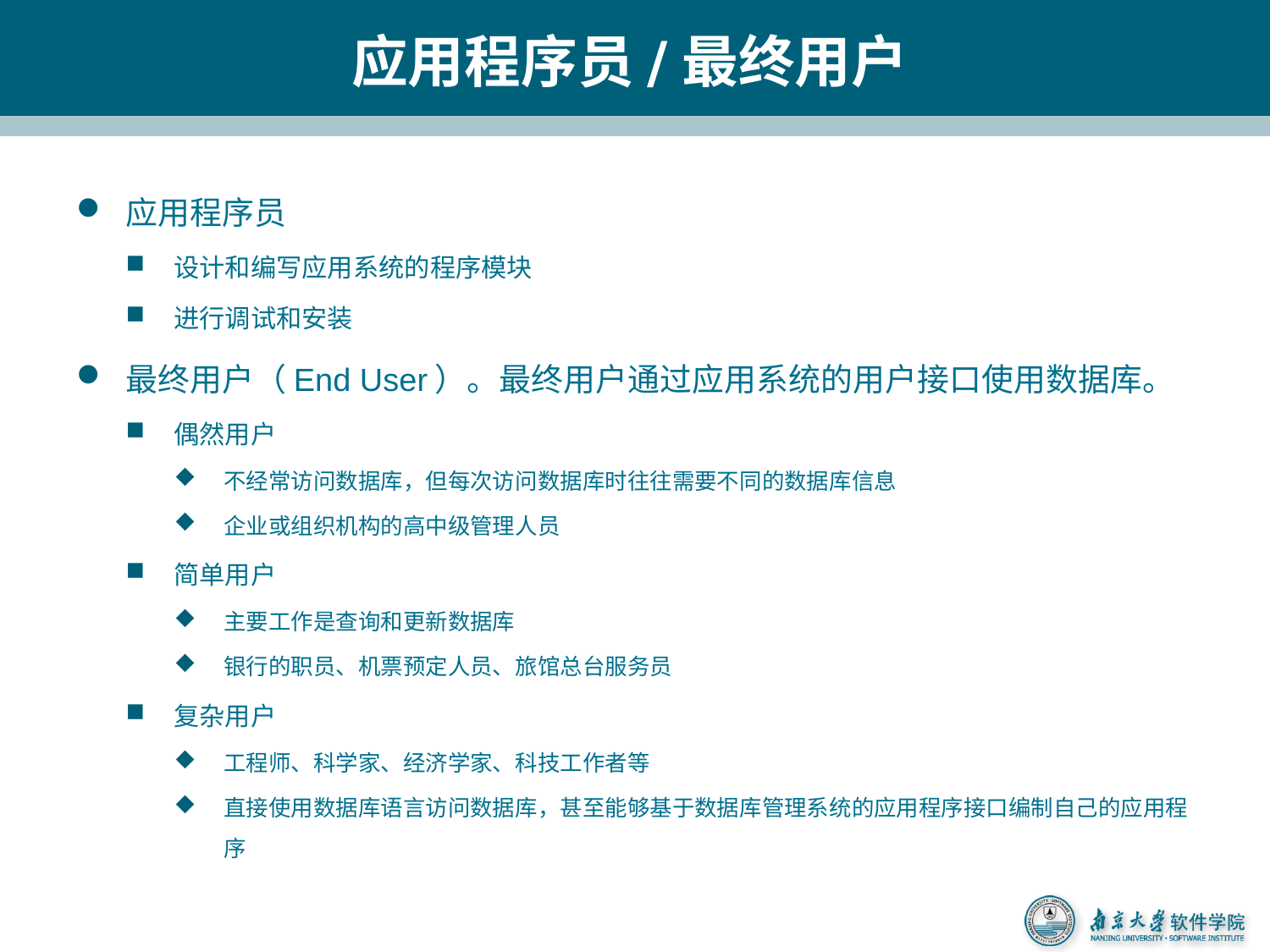

# 应用程序员/最终用户
应用程序员
设计和编写应用系统的程序模块
进行调试和安装
最终用户（End User）。最终用户通过应用系统的用户接口使用数据库。
偶然用户
不经常访问数据库，但每次访问数据库时往往需要不同的数据库信息
企业或组织机构的高中级管理人员
简单用户
主要工作是查询和更新数据库
银行的职员、机票预定人员、旅馆总台服务员
复杂用户
工程师、科学家、经济学家、科技工作者等
直接使用数据库语言访问数据库，甚至能够基于数据库管理系统的应用程序接口编制自己的应用程序